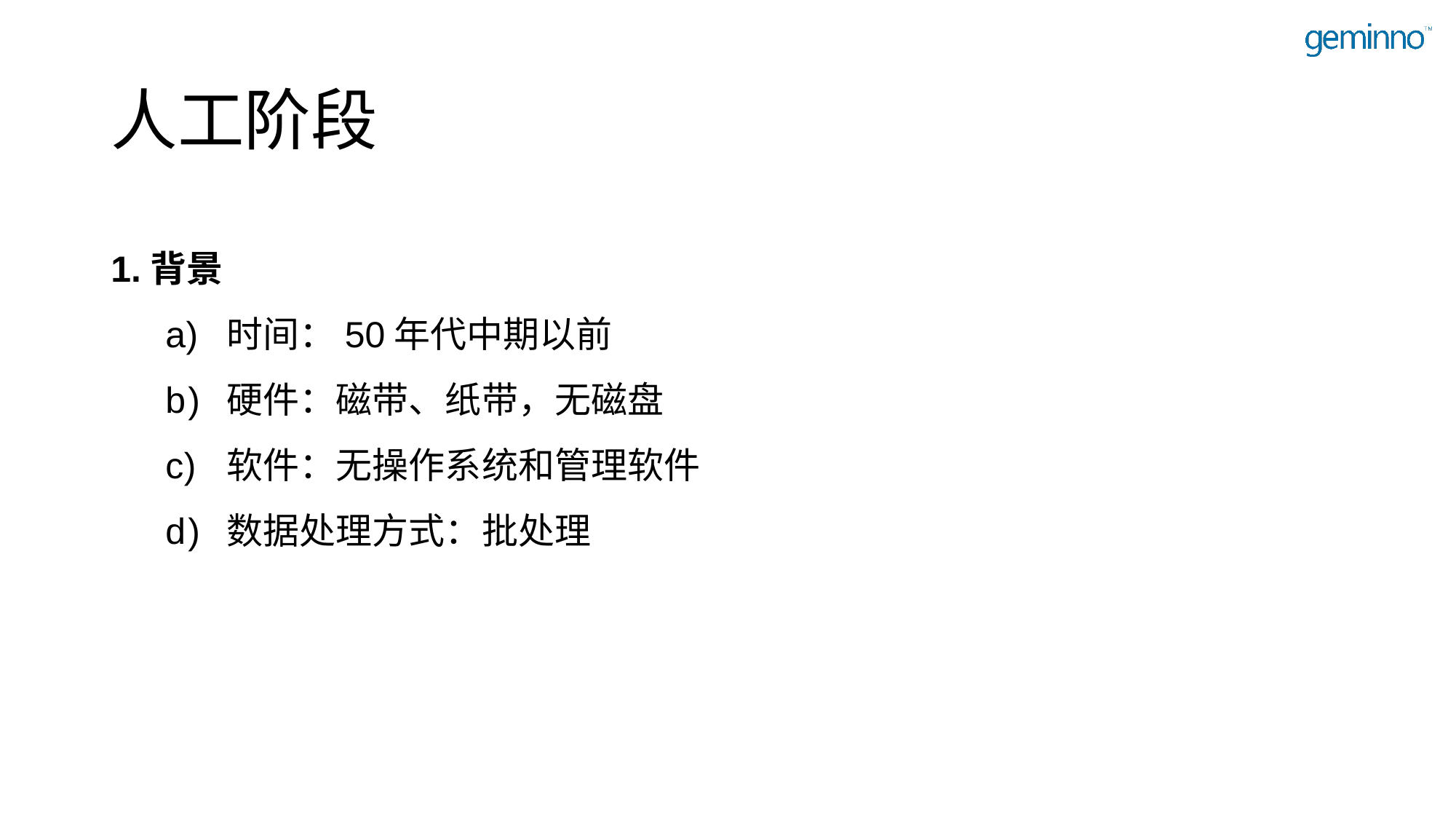

# 人工阶段
1.背景
时间：50年代中期以前
硬件：磁带、纸带，无磁盘
软件：无操作系统和管理软件
数据处理方式：批处理